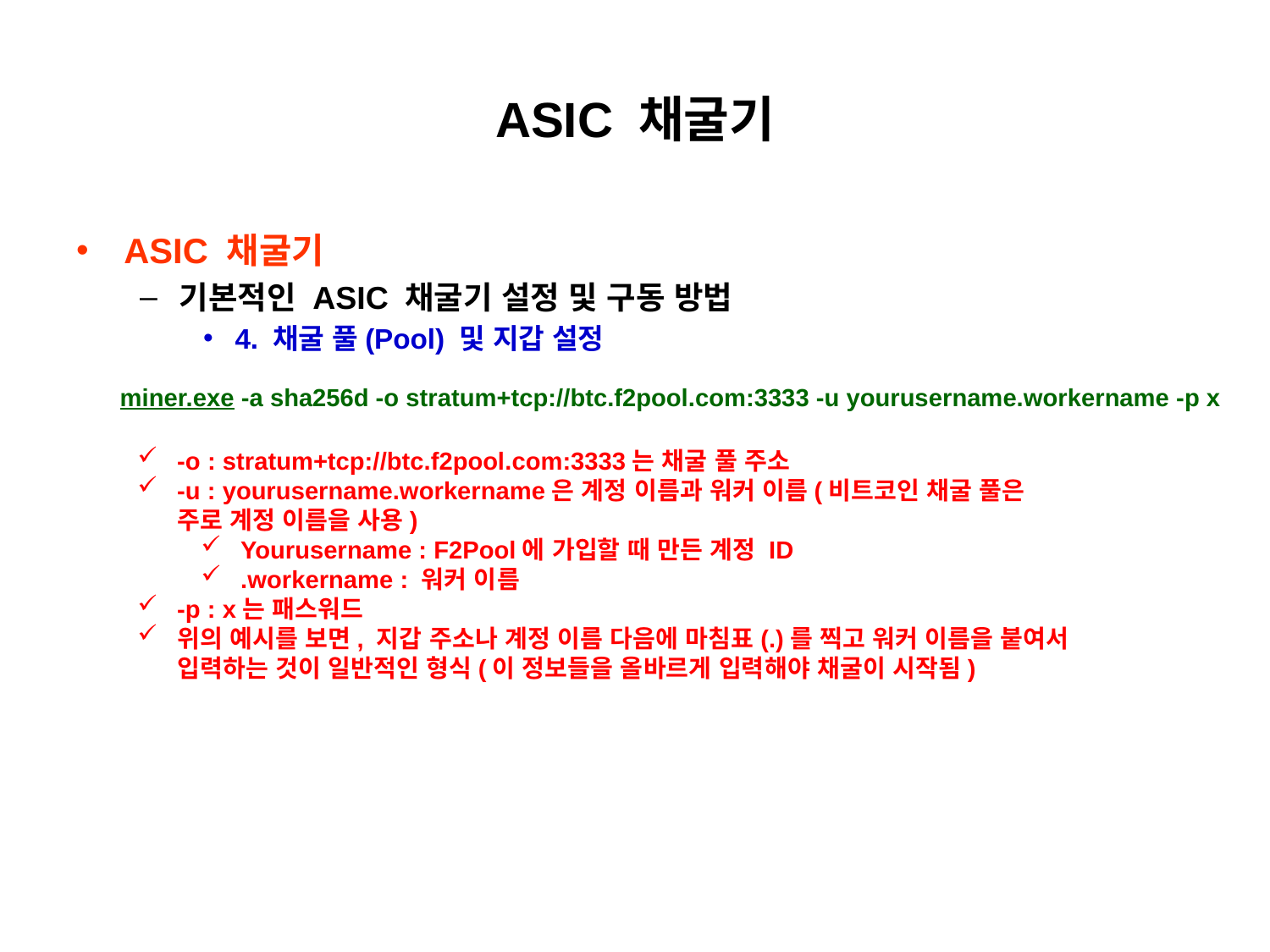

# ASIC 채굴기
ASIC 채굴기
기본적인 ASIC 채굴기 설정 및 구동 방법
4. 채굴 풀(Pool) 및 지갑 설정
miner.exe -a sha256d -o stratum+tcp://btc.f2pool.com:3333 -u yourusername.workername -p x
-o : stratum+tcp://btc.f2pool.com:3333는 채굴 풀 주소
-u : yourusername.workername은 계정 이름과 워커 이름(비트코인 채굴 풀은
주로 계정 이름을 사용)
Yourusername : F2Pool에 가입할 때 만든 계정 ID
.workername : 워커 이름
-p : x는 패스워드
위의 예시를 보면, 지갑 주소나 계정 이름 다음에 마침표(.)를 찍고 워커 이름을 붙여서
입력하는 것이 일반적인 형식(이 정보들을 올바르게 입력해야 채굴이 시작됨)